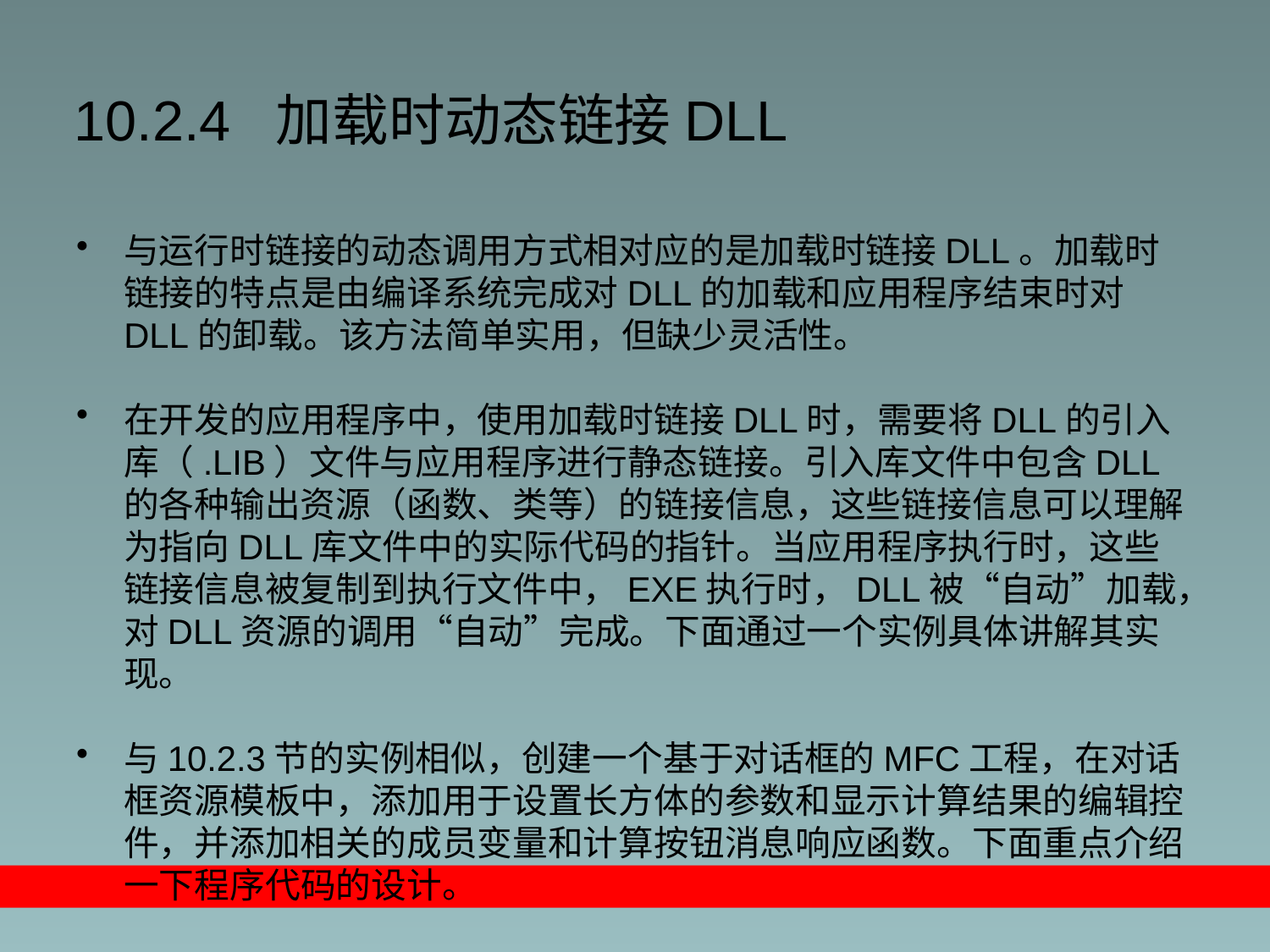

# 10.2.4  加载时动态链接DLL
与运行时链接的动态调用方式相对应的是加载时链接DLL。加载时链接的特点是由编译系统完成对DLL的加载和应用程序结束时对DLL的卸载。该方法简单实用，但缺少灵活性。
在开发的应用程序中，使用加载时链接DLL时，需要将DLL的引入库（.LIB）文件与应用程序进行静态链接。引入库文件中包含DLL的各种输出资源（函数、类等）的链接信息，这些链接信息可以理解为指向DLL库文件中的实际代码的指针。当应用程序执行时，这些链接信息被复制到执行文件中，EXE执行时，DLL被“自动”加载，对DLL资源的调用“自动”完成。下面通过一个实例具体讲解其实现。
与10.2.3节的实例相似，创建一个基于对话框的MFC工程，在对话框资源模板中，添加用于设置长方体的参数和显示计算结果的编辑控件，并添加相关的成员变量和计算按钮消息响应函数。下面重点介绍一下程序代码的设计。